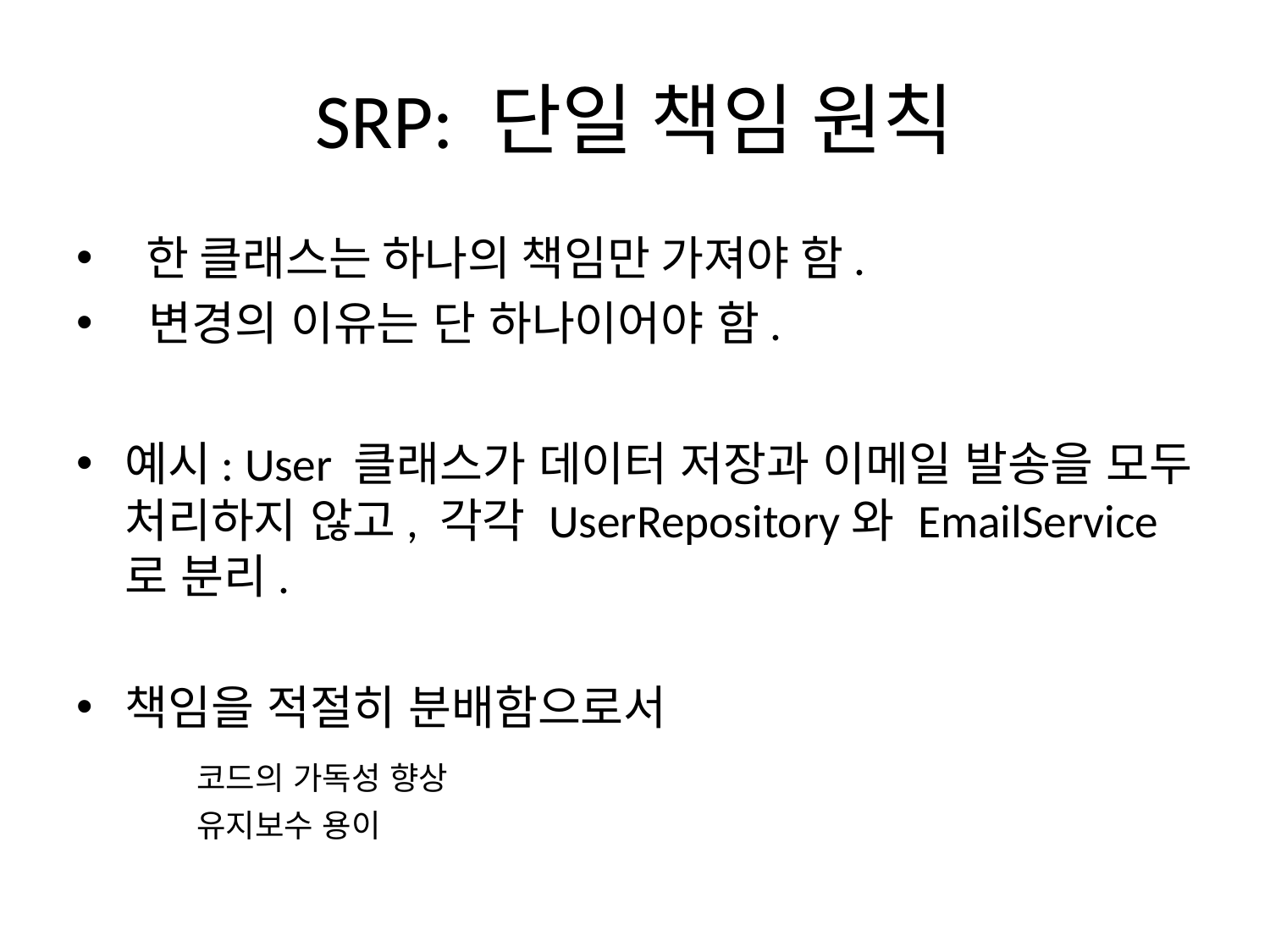

# SRP: 단일 책임 원칙
 한 클래스는 하나의 책임만 가져야 함.
 변경의 이유는 단 하나이어야 함.

예시: User 클래스가 데이터 저장과 이메일 발송을 모두 처리하지 않고, 각각 UserRepository와 EmailService로 분리.

책임을 적절히 분배함으로서
	코드의 가독성 향상
	유지보수 용이